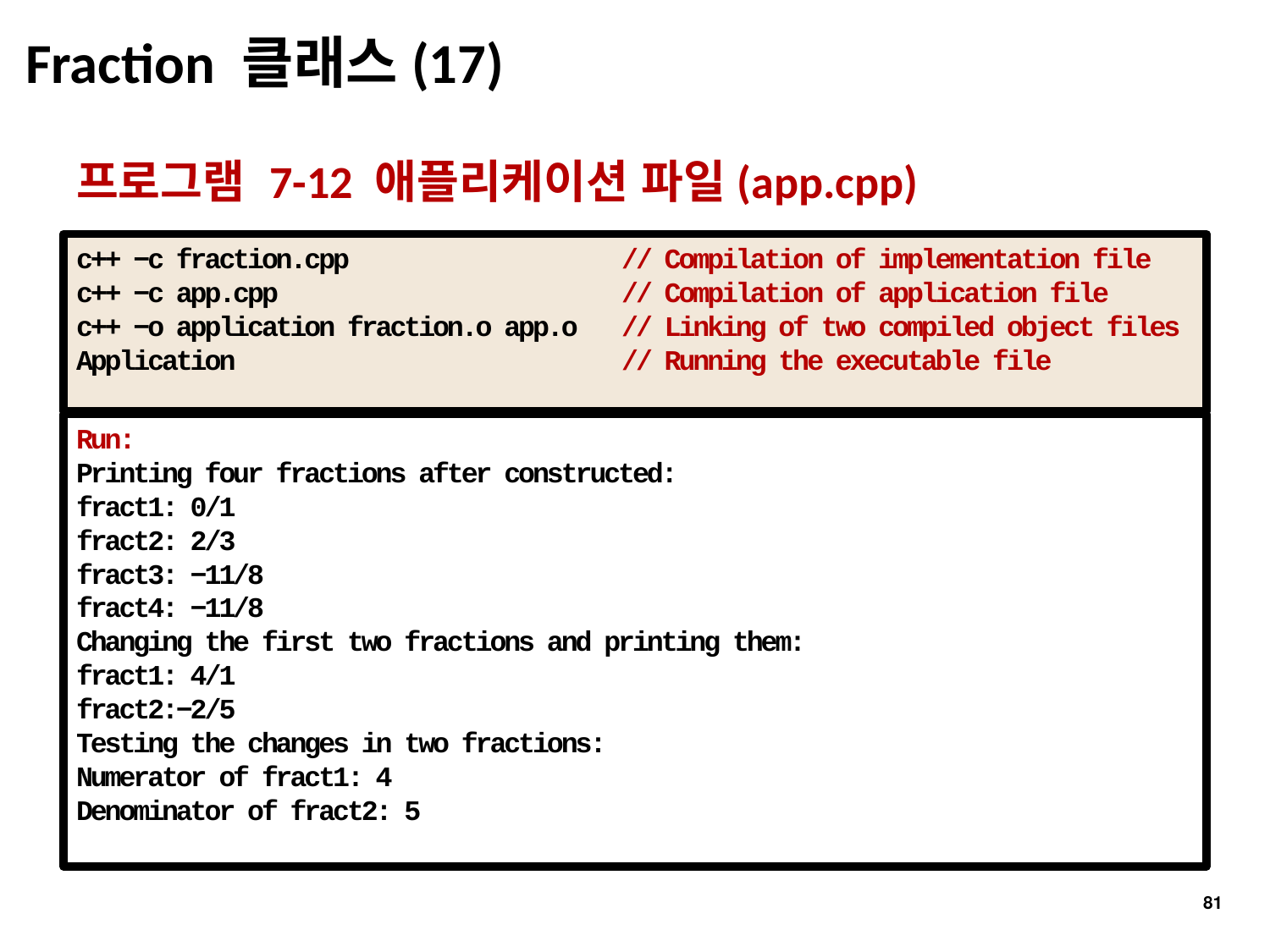

# Fraction 클래스(17)
프로그램 7-12 애플리케이션 파일(app.cpp)
c++ −c fraction.cpp                   // Compilation of implementation file
c++ −c app.cpp                        // Compilation of application file
c++ −o application fraction.o app.o   // Linking of two compiled object files
Application                           // Running the executable file
Run:
Printing four fractions after constructed:
fract1: 0/1
fract2: 2/3
fract3: −11/8
fract4: −11/8
Changing the first two fractions and printing them:
fract1: 4/1
fract2:−2/5
Testing the changes in two fractions:
Numerator of fract1: 4
Denominator of fract2: 5